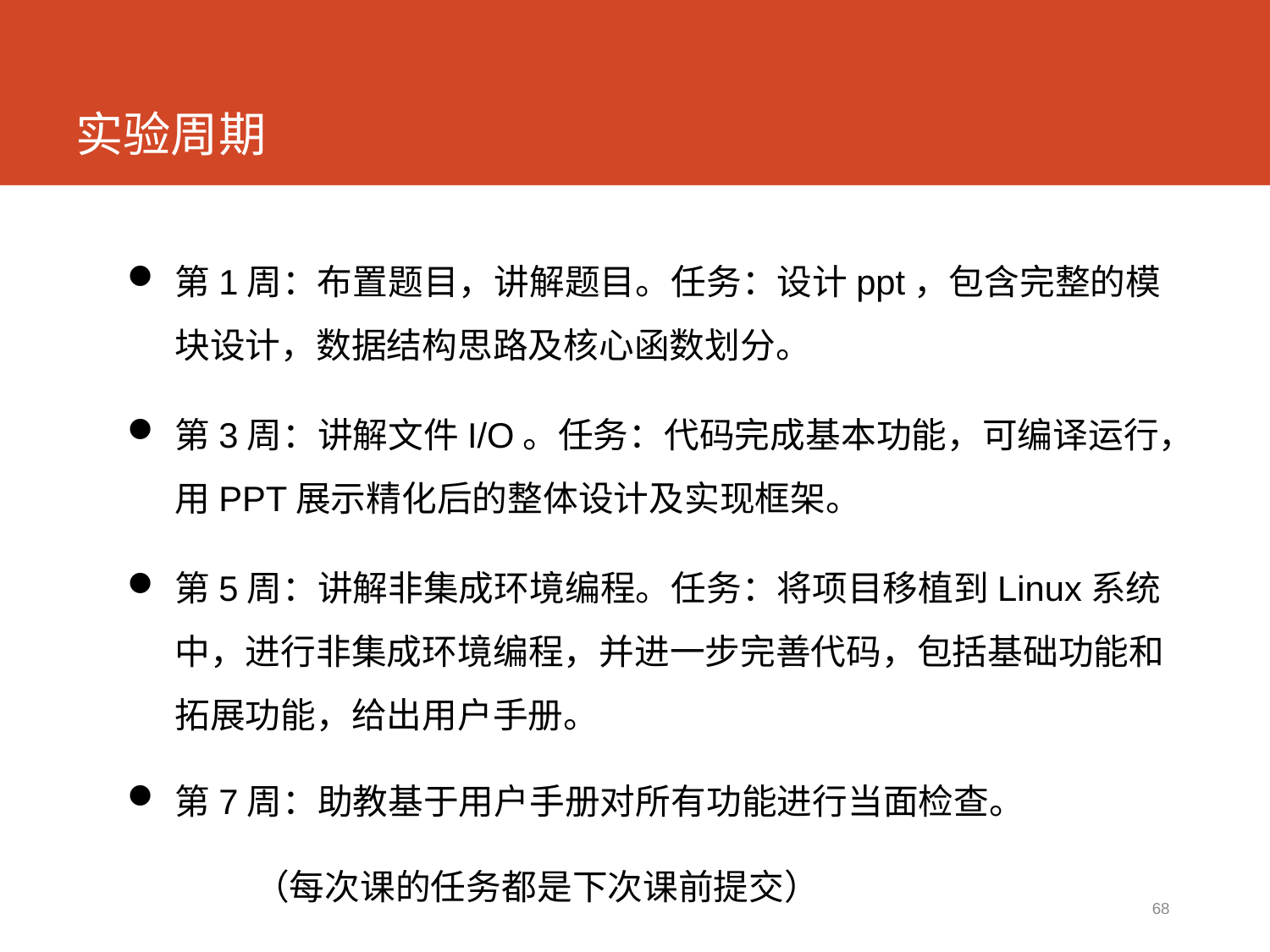

# 实验周期
第1周：布置题目，讲解题目。任务：设计ppt，包含完整的模块设计，数据结构思路及核心函数划分。
第3周：讲解文件I/O。任务：代码完成基本功能，可编译运行，用PPT展示精化后的整体设计及实现框架。
第5周：讲解非集成环境编程。任务：将项目移植到Linux系统中，进行非集成环境编程，并进一步完善代码，包括基础功能和拓展功能，给出用户手册。
第7周：助教基于用户手册对所有功能进行当面检查。
	（每次课的任务都是下次课前提交）
68